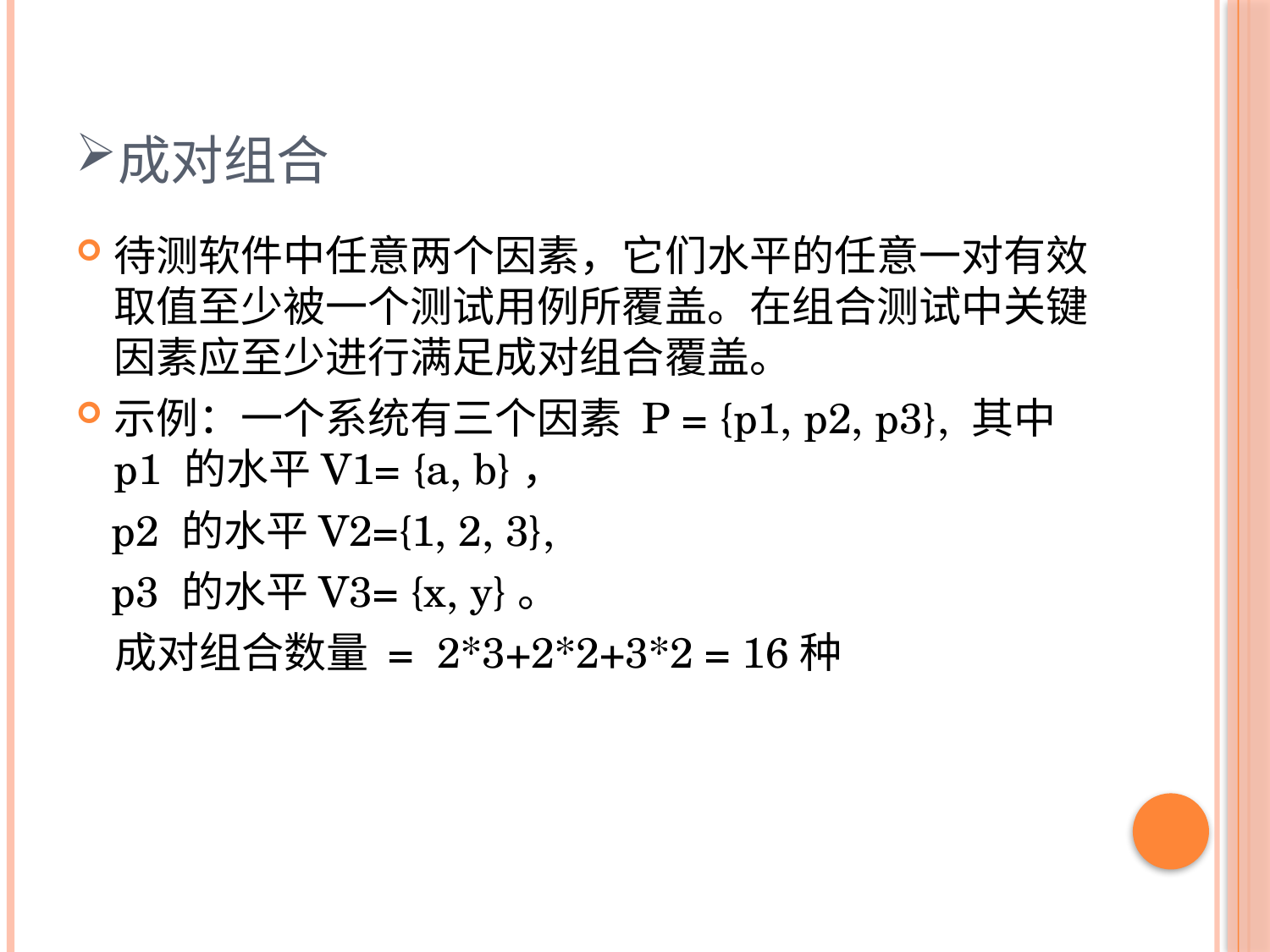

# 成对组合
待测软件中任意两个因素，它们水平的任意一对有效取值至少被一个测试用例所覆盖。在组合测试中关键因素应至少进行满足成对组合覆盖。
示例：一个系统有三个因素 P = {p1, p2, p3}, 其中 p1 的水平V1= {a, b}，
   p2 的水平V2={1, 2, 3},
   p3 的水平V3= {x, y}。
   成对组合数量 =  2*3+2*2+3*2 = 16种